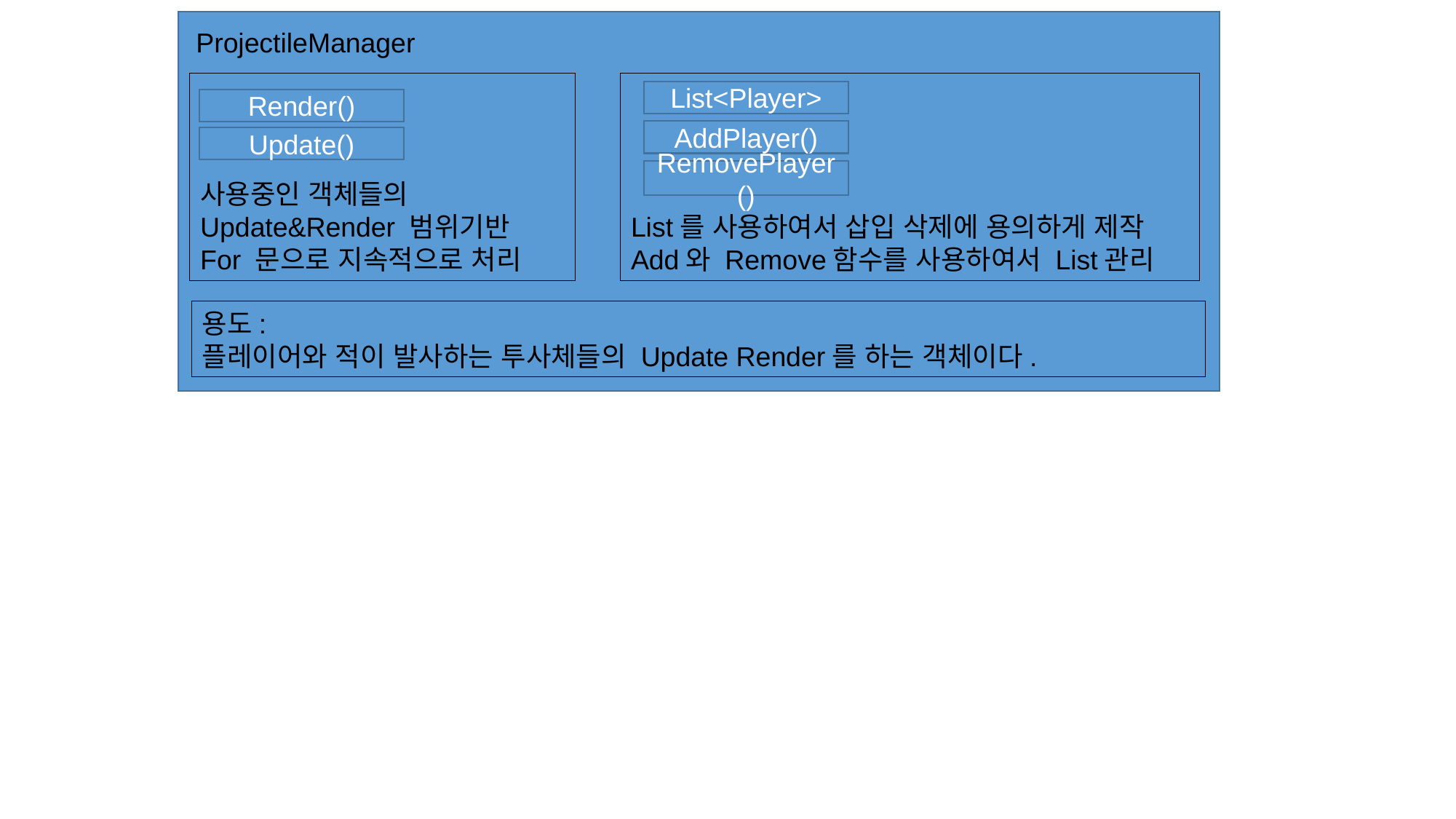

ProjectileManager

사용중인 객체들의
Update&Render 범위기반
For 문으로 지속적으로 처리

List를 사용하여서 삽입 삭제에 용의하게 제작
Add와 Remove함수를 사용하여서 List관리
List<Player>
Render()
AddPlayer()
Update()
RemovePlayer()
용도:
플레이어와 적이 발사하는 투사체들의 Update Render를 하는 객체이다.